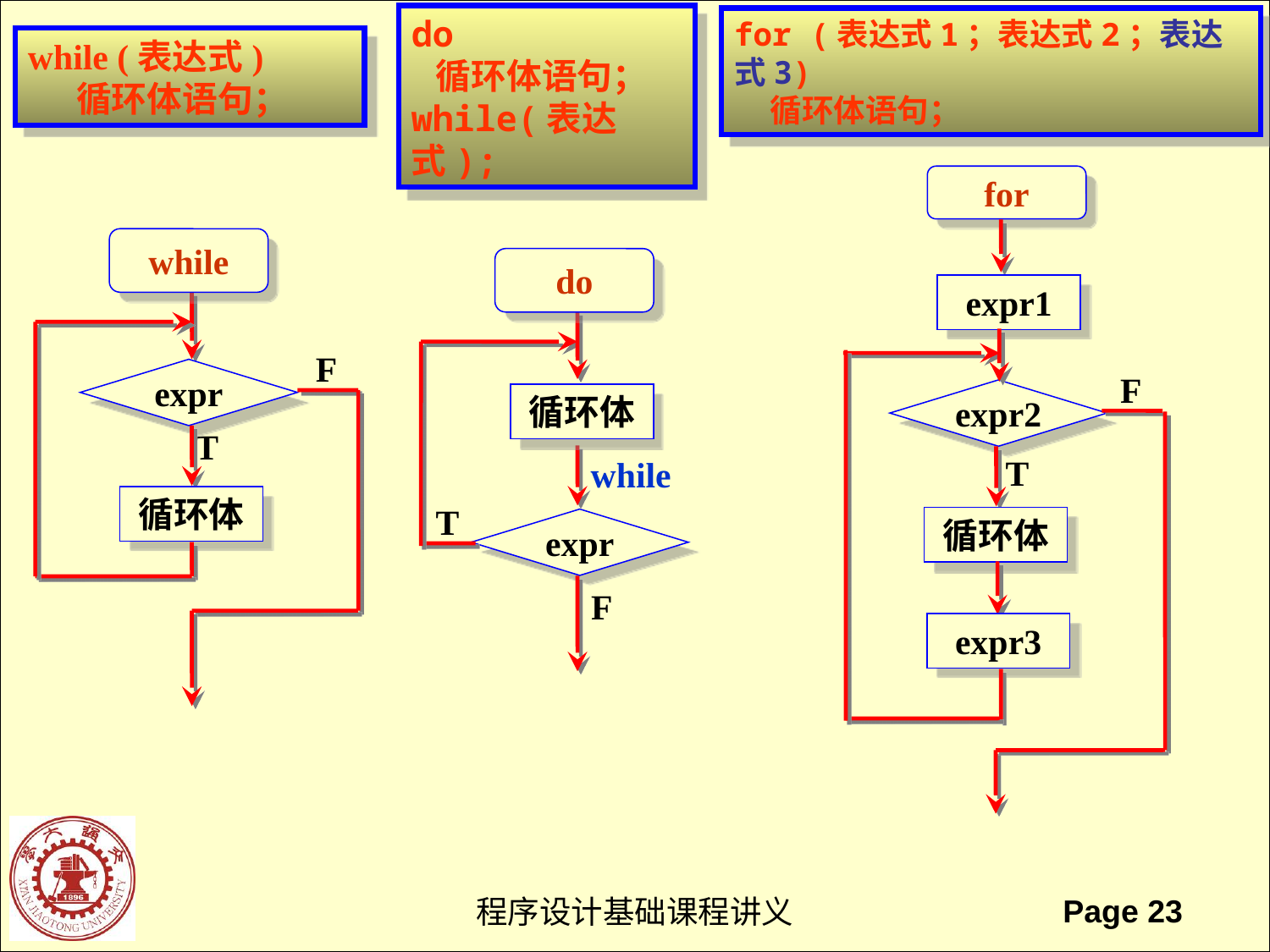

do
  循环体语句；
while(表达式);
for (表达式1；表达式2；表达式3)
    循环体语句；
while (表达式)
     循环体语句；
for

expr1

expr2

循环体

expr3

F
T
while

expr

循环体

F
 T
do

循环体

 T
expr

F
while